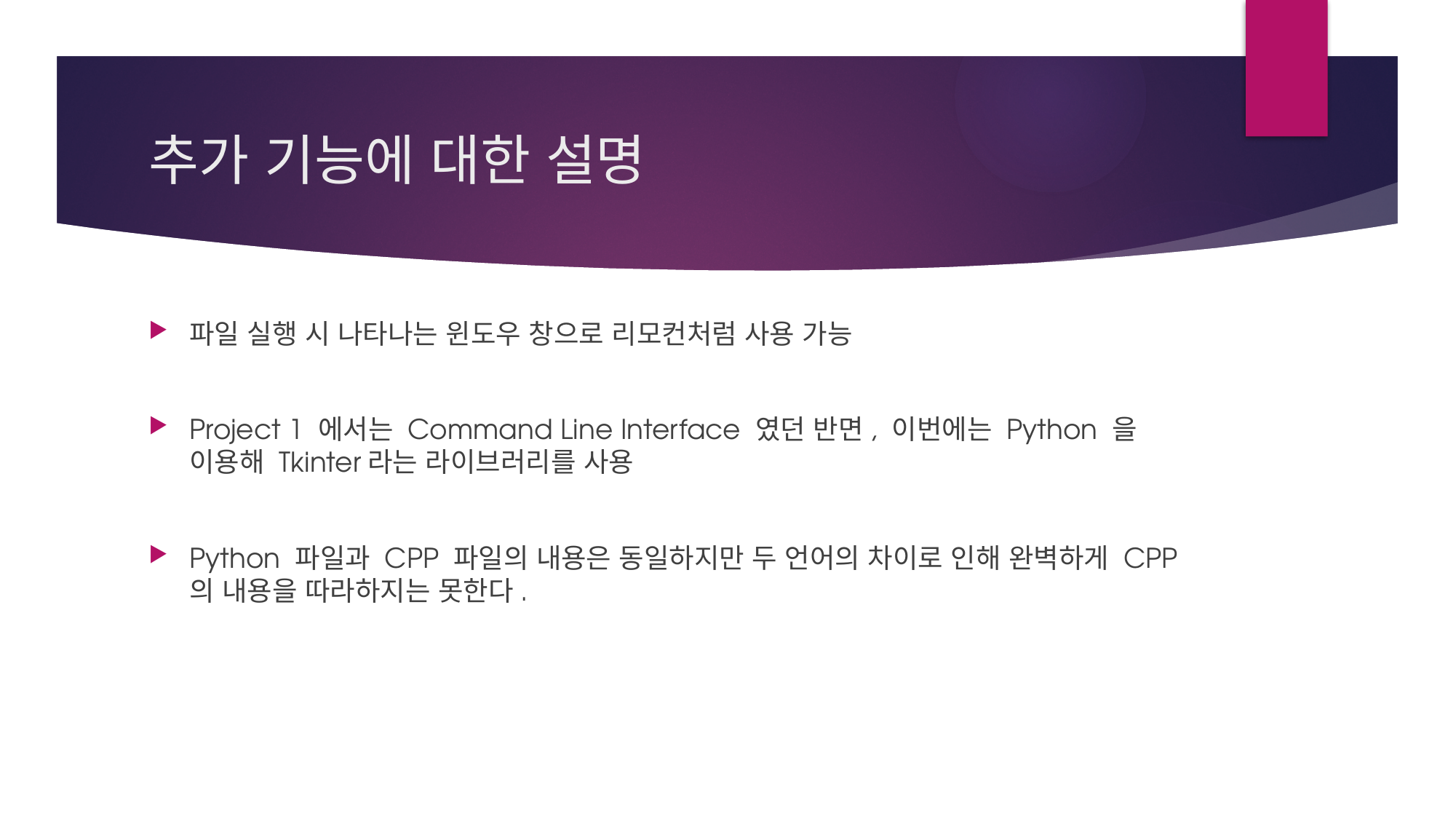

# 추가 기능에 대한 설명
파일 실행 시 나타나는 윈도우 창으로 리모컨처럼 사용 가능

Project 1 에서는 Command Line Interface 였던 반면, 이번에는 Python 을 이용해 Tkinter라는 라이브러리를 사용

Python 파일과 CPP 파일의 내용은 동일하지만 두 언어의 차이로 인해 완벽하게 CPP의 내용을 따라하지는 못한다.